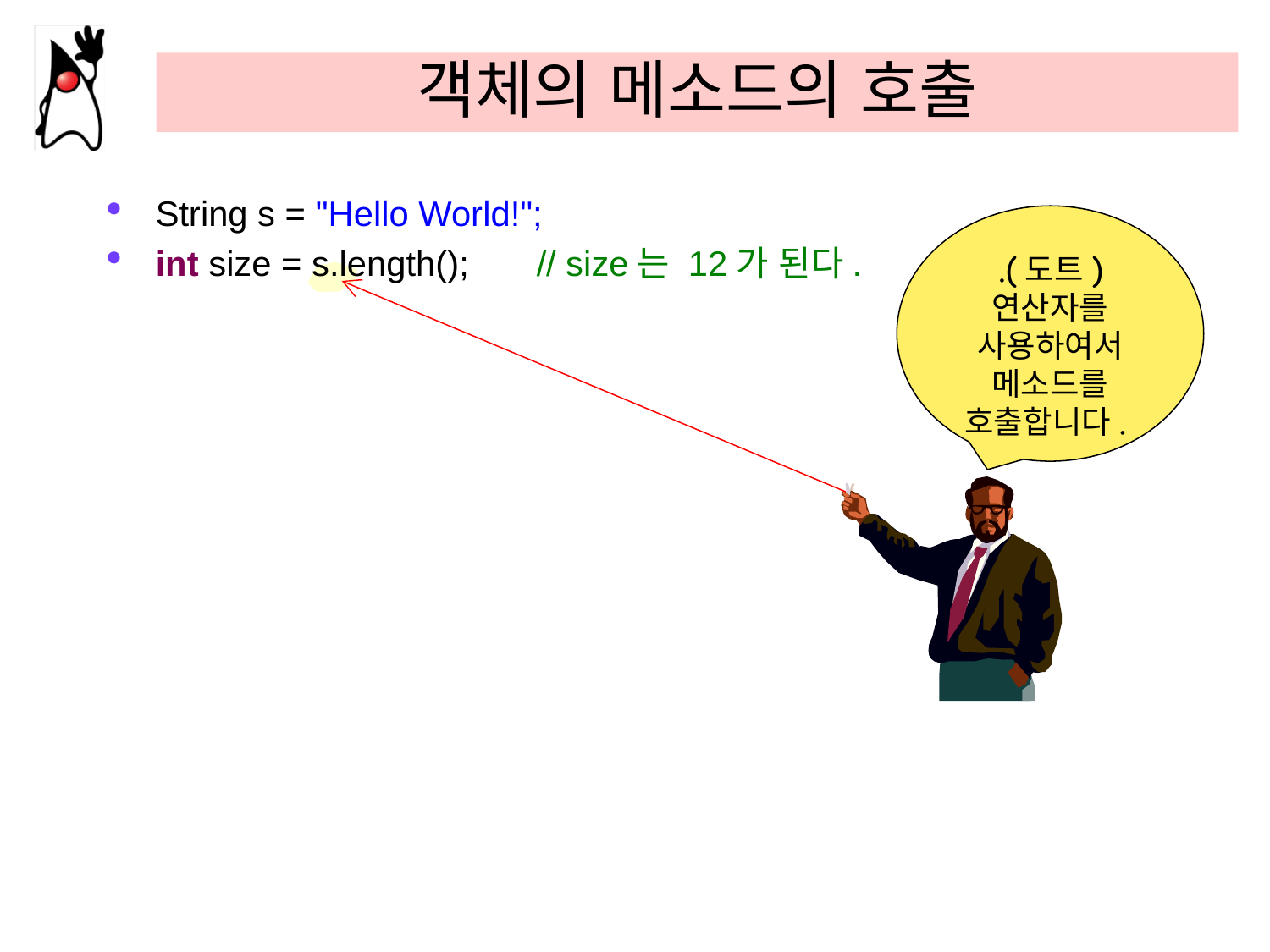

# 객체의 메소드의 호출
String s = "Hello World!";
int size = s.length();	// size는 12가 된다.

.(도트) 연산자를 사용하여서 메소드를 호출합니다.